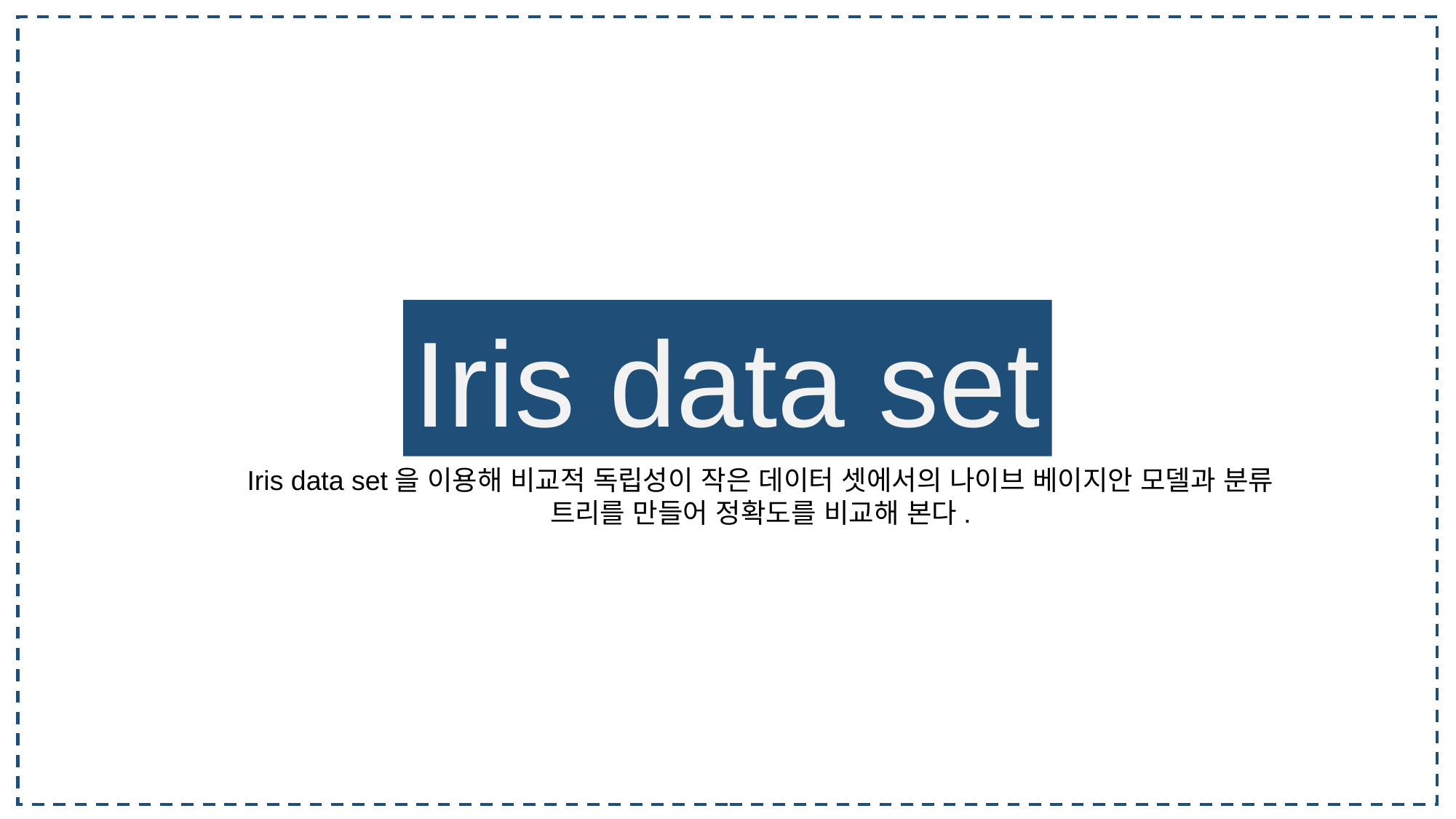

Iris data set
Iris data set을 이용해 비교적 독립성이 작은 데이터 셋에서의 나이브 베이지안 모델과 분류 트리를 만들어 정확도를 비교해 본다.